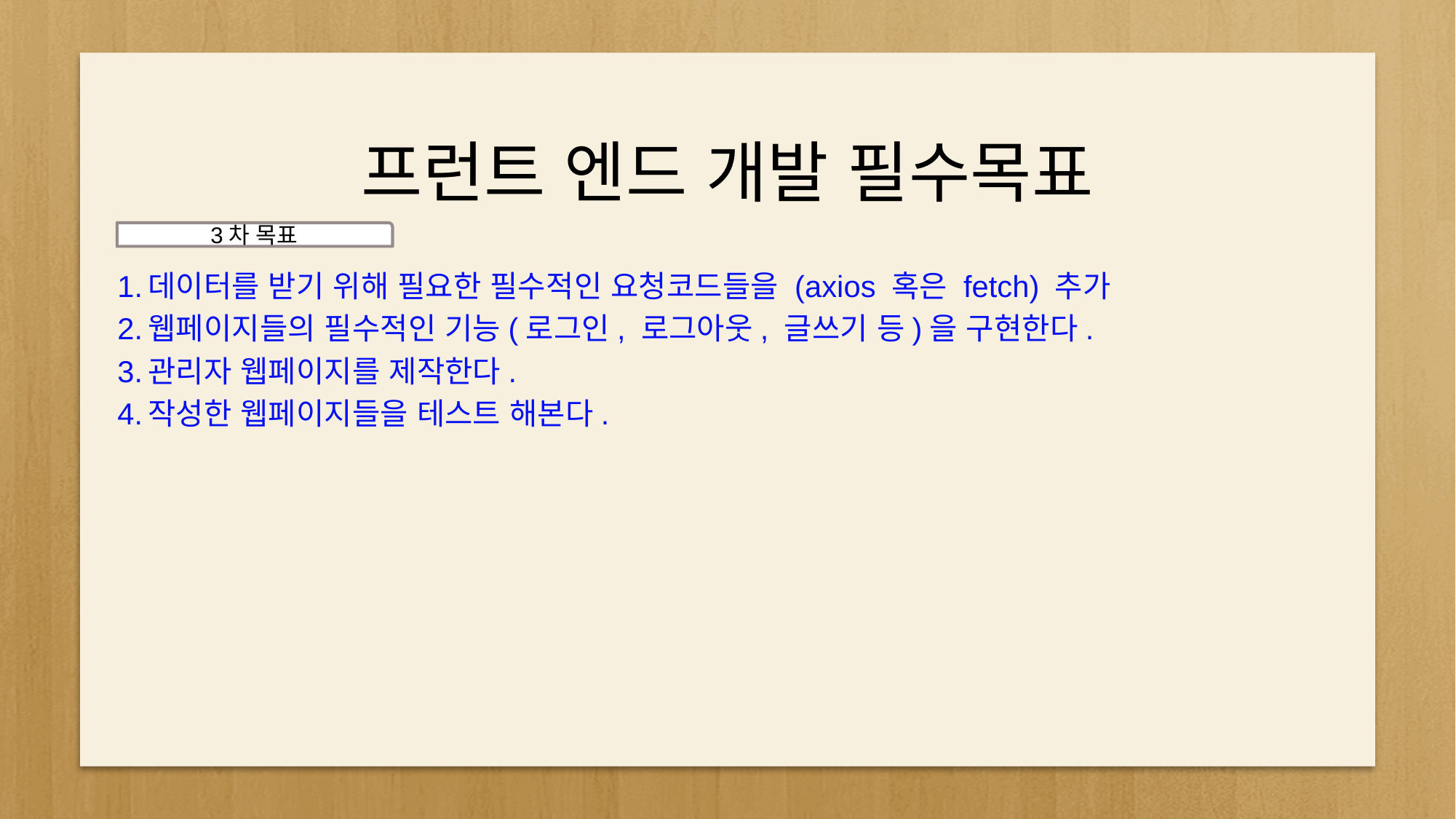

# 프런트 엔드 개발 필수목표
3차 목표
데이터를 받기 위해 필요한 필수적인 요청코드들을 (axios 혹은 fetch) 추가
웹페이지들의 필수적인 기능(로그인, 로그아웃, 글쓰기 등)을 구현한다.
관리자 웹페이지를 제작한다.
작성한 웹페이지들을 테스트 해본다.